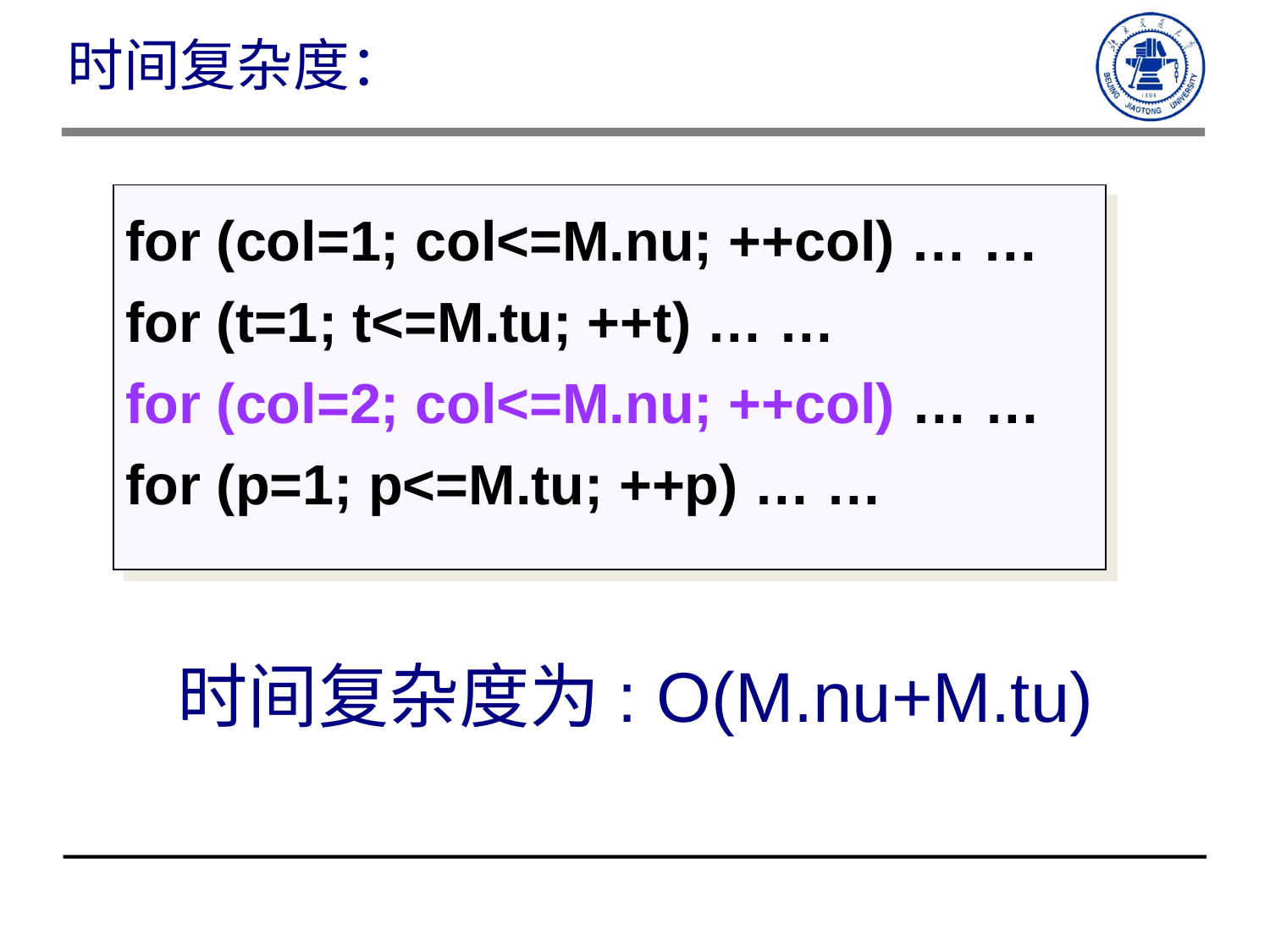

时间复杂度：
for (col=1; col<=M.nu; ++col) … …
for (t=1; t<=M.tu; ++t) … …
for (col=2; col<=M.nu; ++col) … …
for (p=1; p<=M.tu; ++p) … …

时间复杂度为: O(M.nu+M.tu)